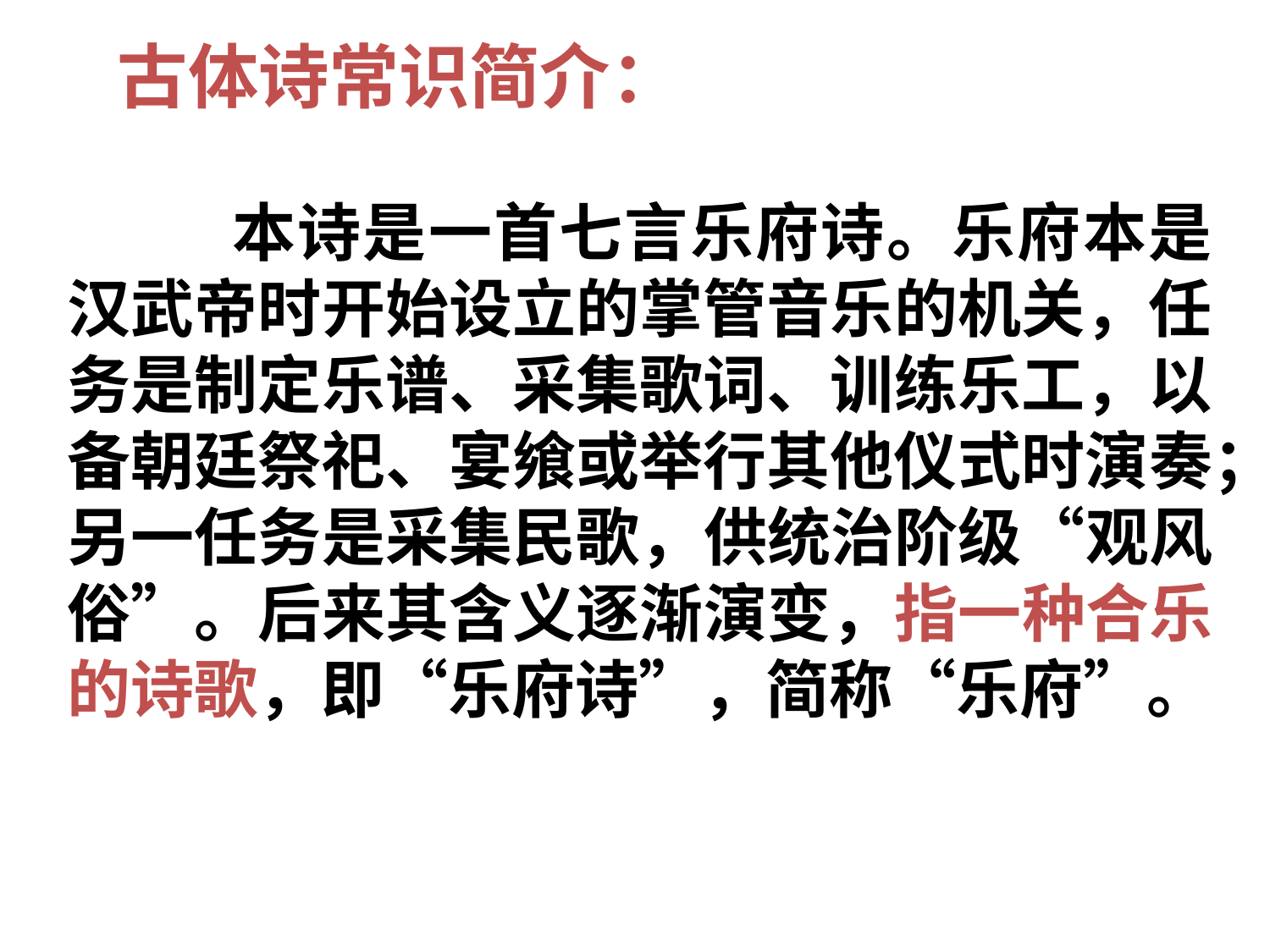

古体诗常识简介：
         本诗是一首七言乐府诗。乐府本是汉武帝时开始设立的掌管音乐的机关，任务是制定乐谱、采集歌词、训练乐工，以备朝廷祭祀、宴飨或举行其他仪式时演奏；另一任务是采集民歌，供统治阶级“观风俗”。后来其含义逐渐演变，指一种合乐的诗歌，即“乐府诗”，简称“乐府”。